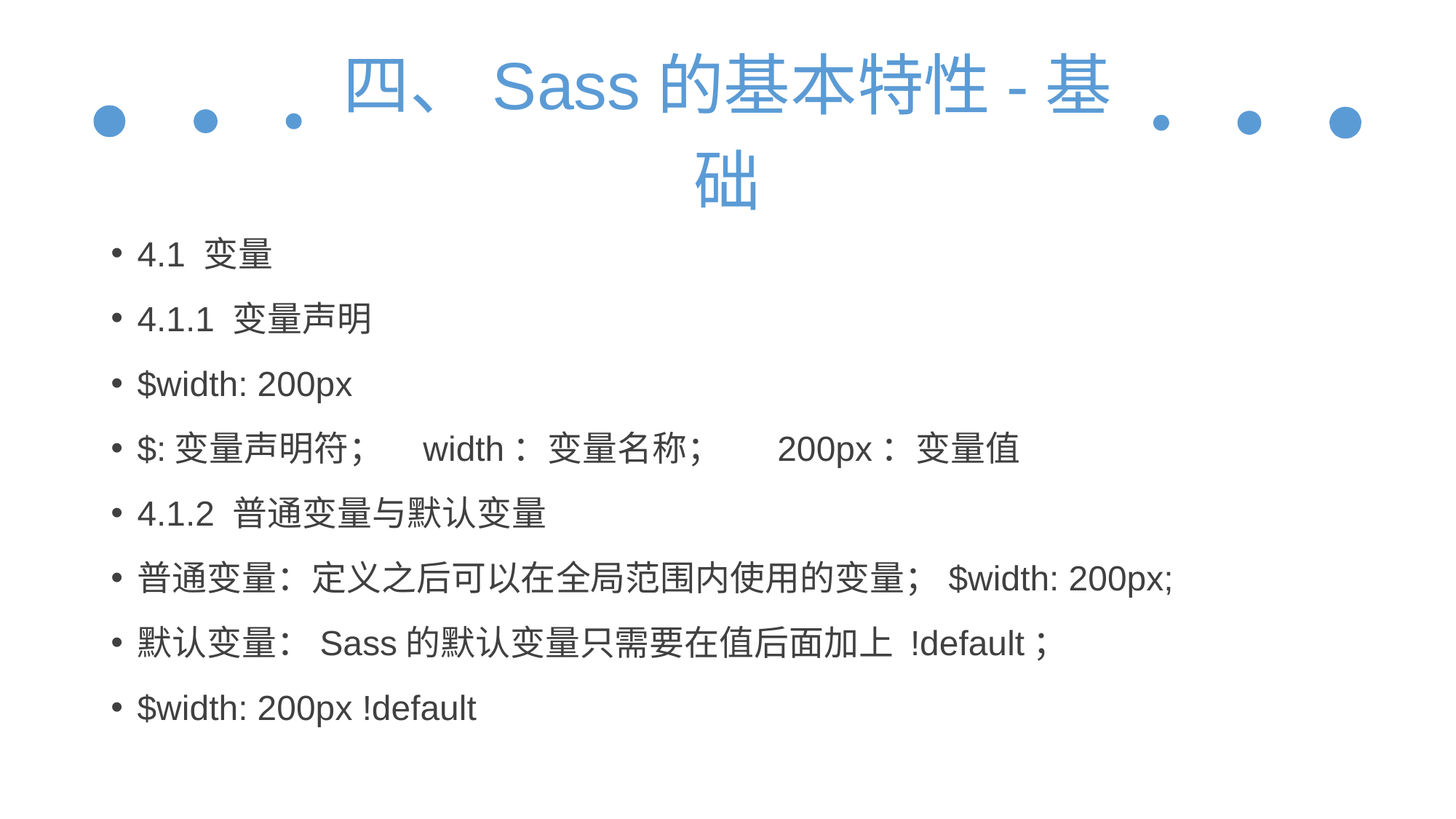

# 四、Sass的基本特性-基础
4.1 变量
4.1.1 变量声明
$width: 200px
$:变量声明符；    width：变量名称；      200px：变量值
4.1.2 普通变量与默认变量
普通变量：定义之后可以在全局范围内使用的变量；$width: 200px;
默认变量：Sass的默认变量只需要在值后面加上 !default；
$width: 200px !default